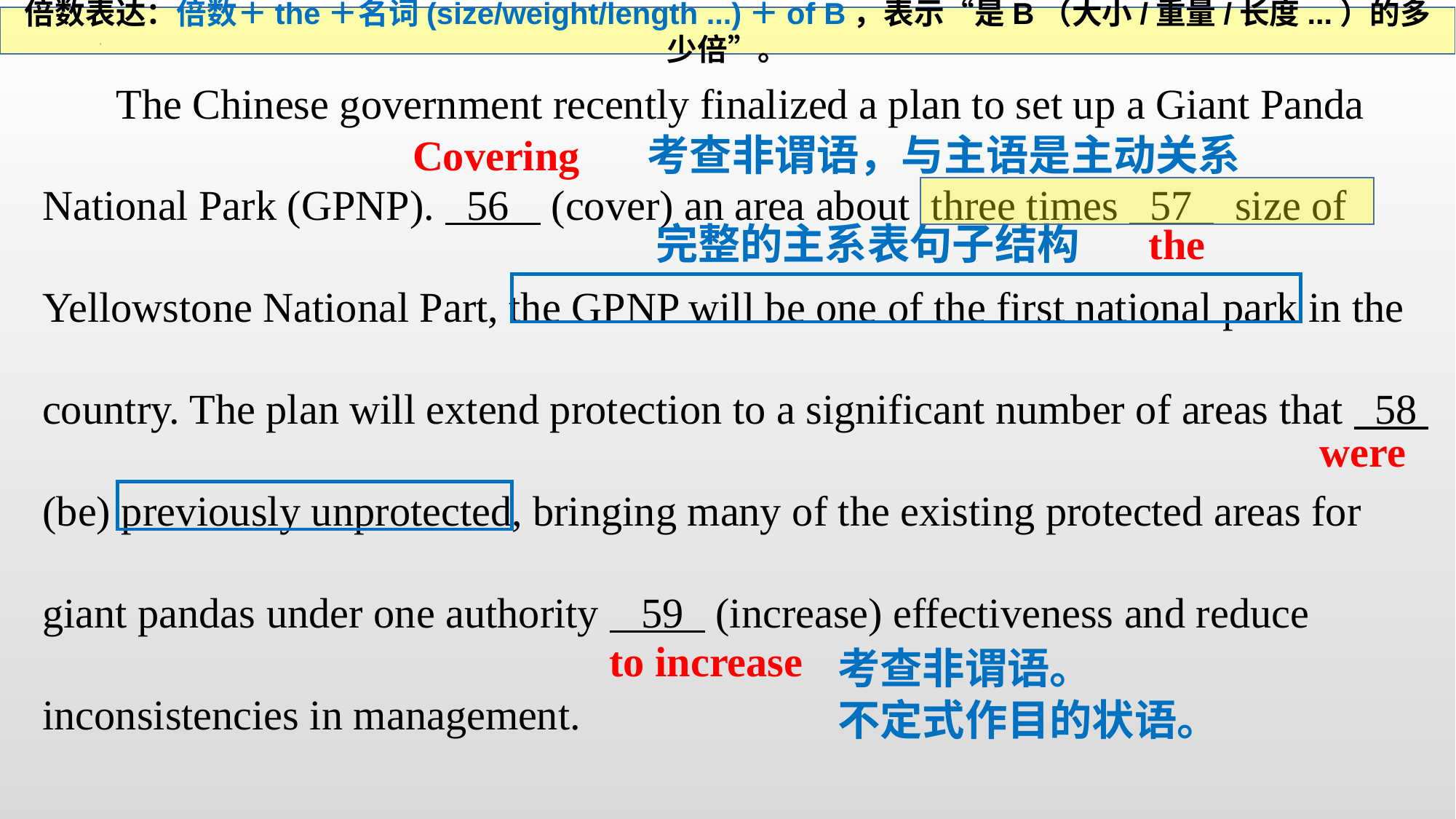

倍数表达：倍数＋the＋名词(size/weight/length ...)＋of B，表示“是B（大小/重量/长度...）的多少倍”。
       The Chinese government recently finalized a plan to set up a Giant Panda National Park (GPNP).   56    (cover) an area about  three times   57    size of Yellowstone National Part, the GPNP will be one of the first national park in the country. The plan will extend protection to a significant number of areas that   58   (be) previously unprotected, bringing many of the existing protected areas for giant pandas under one authority    59   (increase) effectiveness and reduce inconsistencies in management.
Covering
考查非谓语，与主语是主动关系

完整的主系表句子结构
the

were

to increase
考查非谓语。
不定式作目的状语。